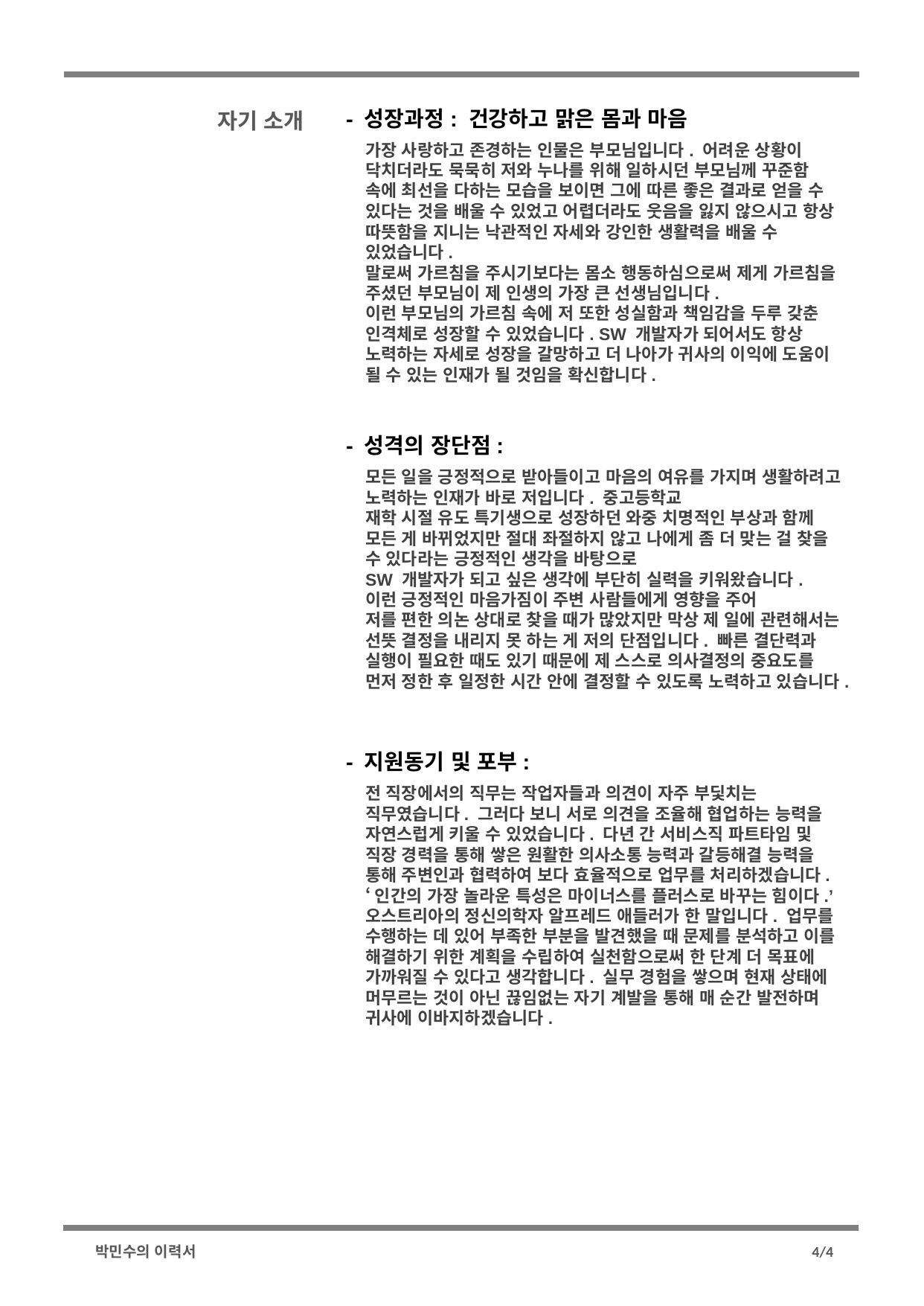

- 성장과정: 건강하고 맑은 몸과 마음
자기 소개
가장 사랑하고 존경하는 인물은 부모님입니다. 어려운 상황이 닥치더라도 묵묵히 저와 누나를 위해 일하시던 부모님께 꾸준함 속에 최선을 다하는 모습을 보이면 그에 따른 좋은 결과로 얻을 수 있다는 것을 배울 수 있었고 어렵더라도 웃음을 잃지 않으시고 항상 따뜻함을 지니는 낙관적인 자세와 강인한 생활력을 배울 수 있었습니다.
말로써 가르침을 주시기보다는 몸소 행동하심으로써 제게 가르침을 주셨던 부모님이 제 인생의 가장 큰 선생님입니다.
이런 부모님의 가르침 속에 저 또한 성실함과 책임감을 두루 갖춘 인격체로 성장할 수 있었습니다. SW 개발자가 되어서도 항상 노력하는 자세로 성장을 갈망하고 더 나아가 귀사의 이익에 도움이 될 수 있는 인재가 될 것임을 확신합니다.
- 성격의 장단점:
모든 일을 긍정적으로 받아들이고 마음의 여유를 가지며 생활하려고 노력하는 인재가 바로 저입니다. 중고등학교
재학 시절 유도 특기생으로 성장하던 와중 치명적인 부상과 함께 모든 게 바뀌었지만 절대 좌절하지 않고 나에게 좀 더 맞는 걸 찾을 수 있다라는 긍정적인 생각을 바탕으로
SW 개발자가 되고 싶은 생각에 부단히 실력을 키워왔습니다.
이런 긍정적인 마음가짐이 주변 사람들에게 영향을 주어
저를 편한 의논 상대로 찾을 때가 많았지만 막상 제 일에 관련해서는 선뜻 결정을 내리지 못 하는 게 저의 단점입니다. 빠른 결단력과 실행이 필요한 때도 있기 때문에 제 스스로 의사결정의 중요도를 먼저 정한 후 일정한 시간 안에 결정할 수 있도록 노력하고 있습니다.

- 지원동기 및 포부:
전 직장에서의 직무는 작업자들과 의견이 자주 부딫치는 직무였습니다. 그러다 보니 서로 의견을 조율해 협업하는 능력을 자연스럽게 키울 수 있었습니다. 다년 간 서비스직 파트타임 및 직장 경력을 통해 쌓은 원활한 의사소통 능력과 갈등해결 능력을 통해 주변인과 협력하여 보다 효율적으로 업무를 처리하겠습니다.
‘인간의 가장 놀라운 특성은 마이너스를 플러스로 바꾸는 힘이다.’ 오스트리아의 정신의학자 알프레드 애들러가 한 말입니다. 업무를 수행하는 데 있어 부족한 부분을 발견했을 때 문제를 분석하고 이를 해결하기 위한 계획을 수립하여 실천함으로써 한 단계 더 목표에 가까워질 수 있다고 생각합니다. 실무 경험을 쌓으며 현재 상태에 머무르는 것이 아닌 끊임없는 자기 계발을 통해 매 순간 발전하며 귀사에 이바지하겠습니다.
박민수의 이력서
4/4